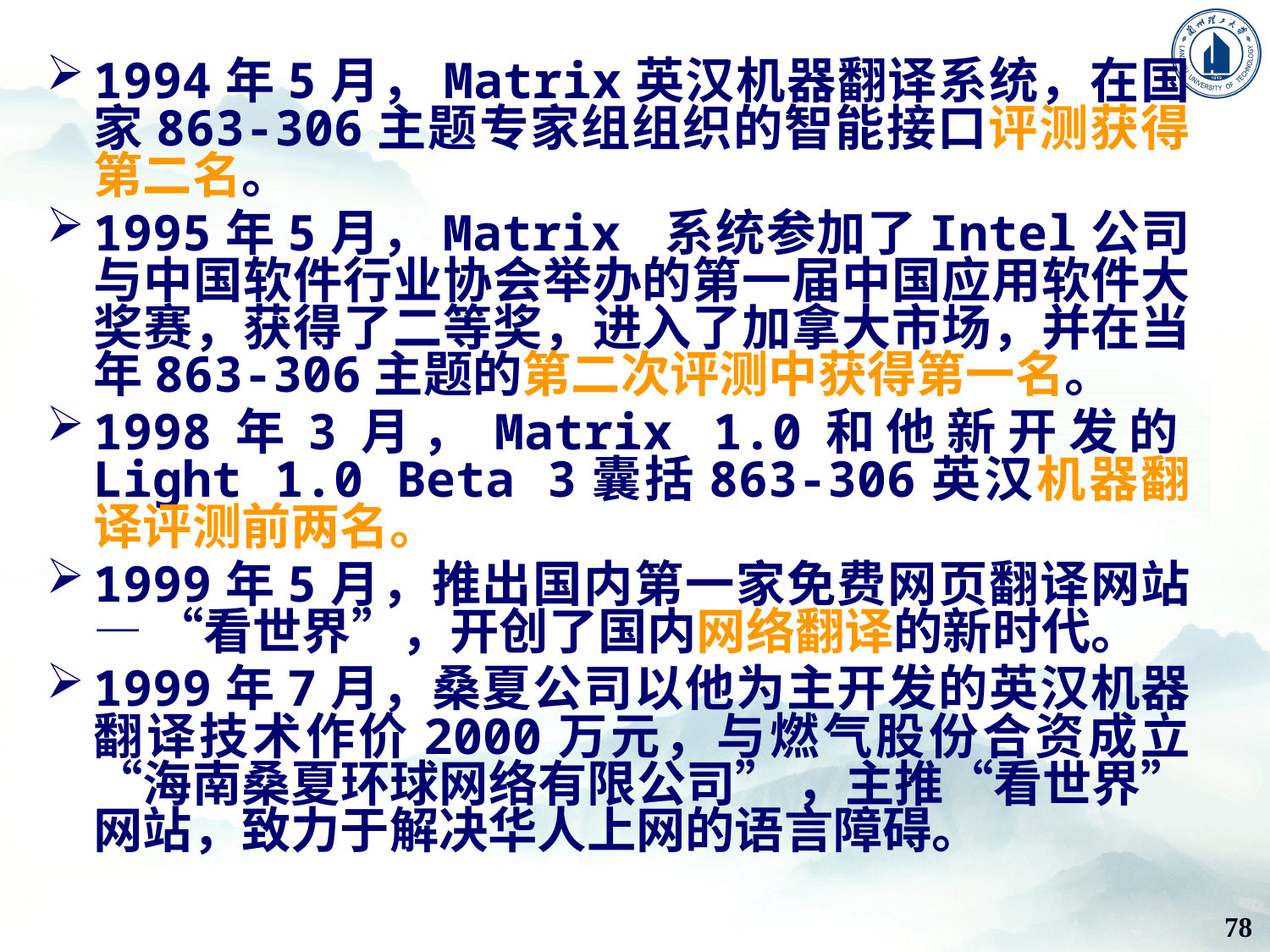

1994年5月，Matrix英汉机器翻译系统，在国家863-306主题专家组组织的智能接口评测获得第二名。
1995年5月，Matrix 系统参加了Intel公司与中国软件行业协会举办的第一届中国应用软件大奖赛，获得了二等奖，进入了加拿大市场，并在当年863-306主题的第二次评测中获得第一名。
1998年3月，Matrix 1.0和他新开发的Light 1.0 Beta 3囊括863-306英汉机器翻译评测前两名。
1999年5月，推出国内第一家免费网页翻译网站 — “看世界”，开创了国内网络翻译的新时代。
1999年7月，桑夏公司以他为主开发的英汉机器翻译技术作价2000万元，与燃气股份合资成立“海南桑夏环球网络有限公司” ，主推“看世界”网站，致力于解决华人上网的语言障碍。
78